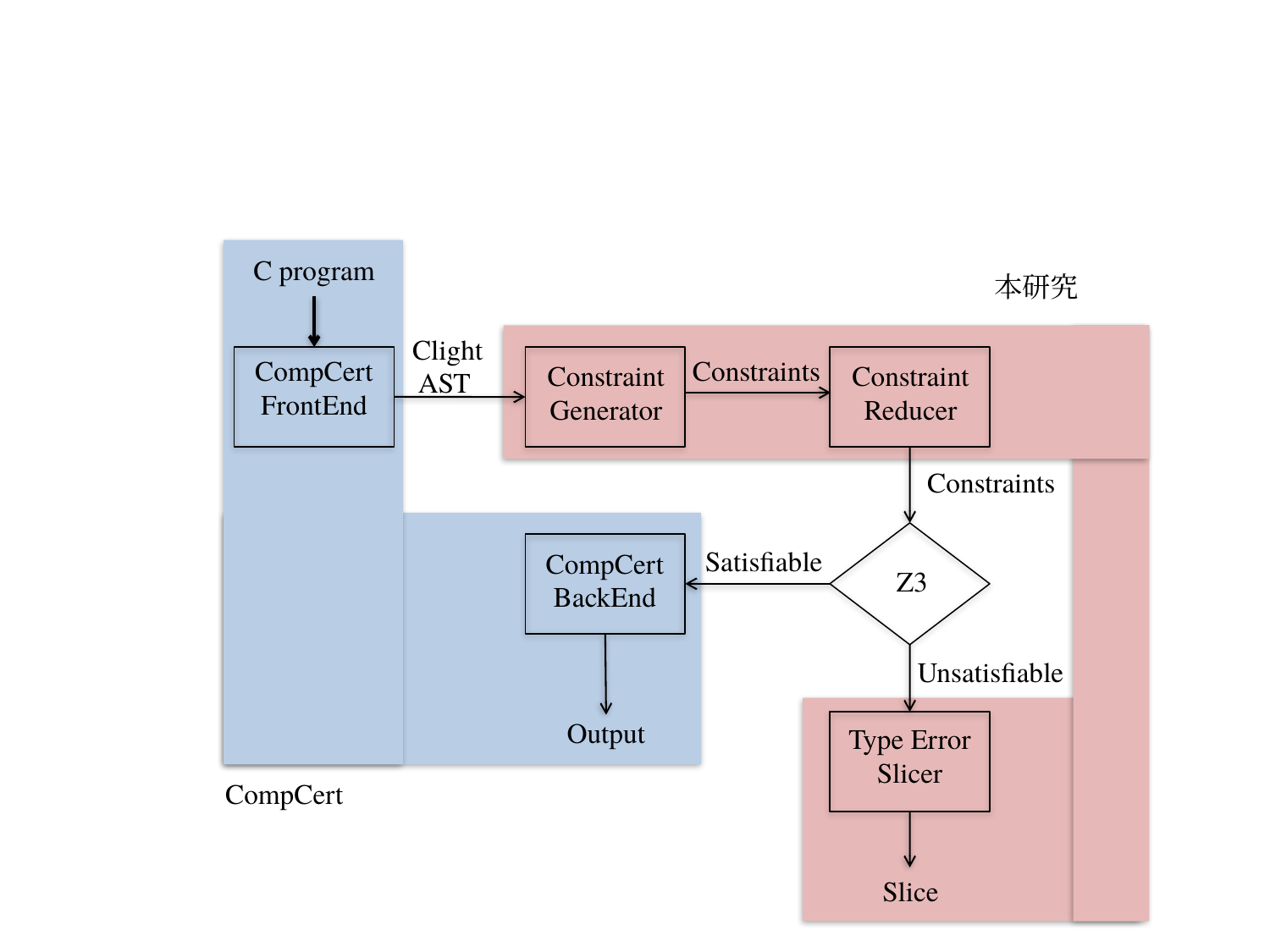

C program
本研究
 Clight AST

CompCert
FrontEnd

Constraints

Constraint
Reducer
Constraint
Generator
Constraints

Satisfiable
CompCertBackEnd
Z3
Unsatisfiable

Output

Type Error
Slicer
CompCert
Slice